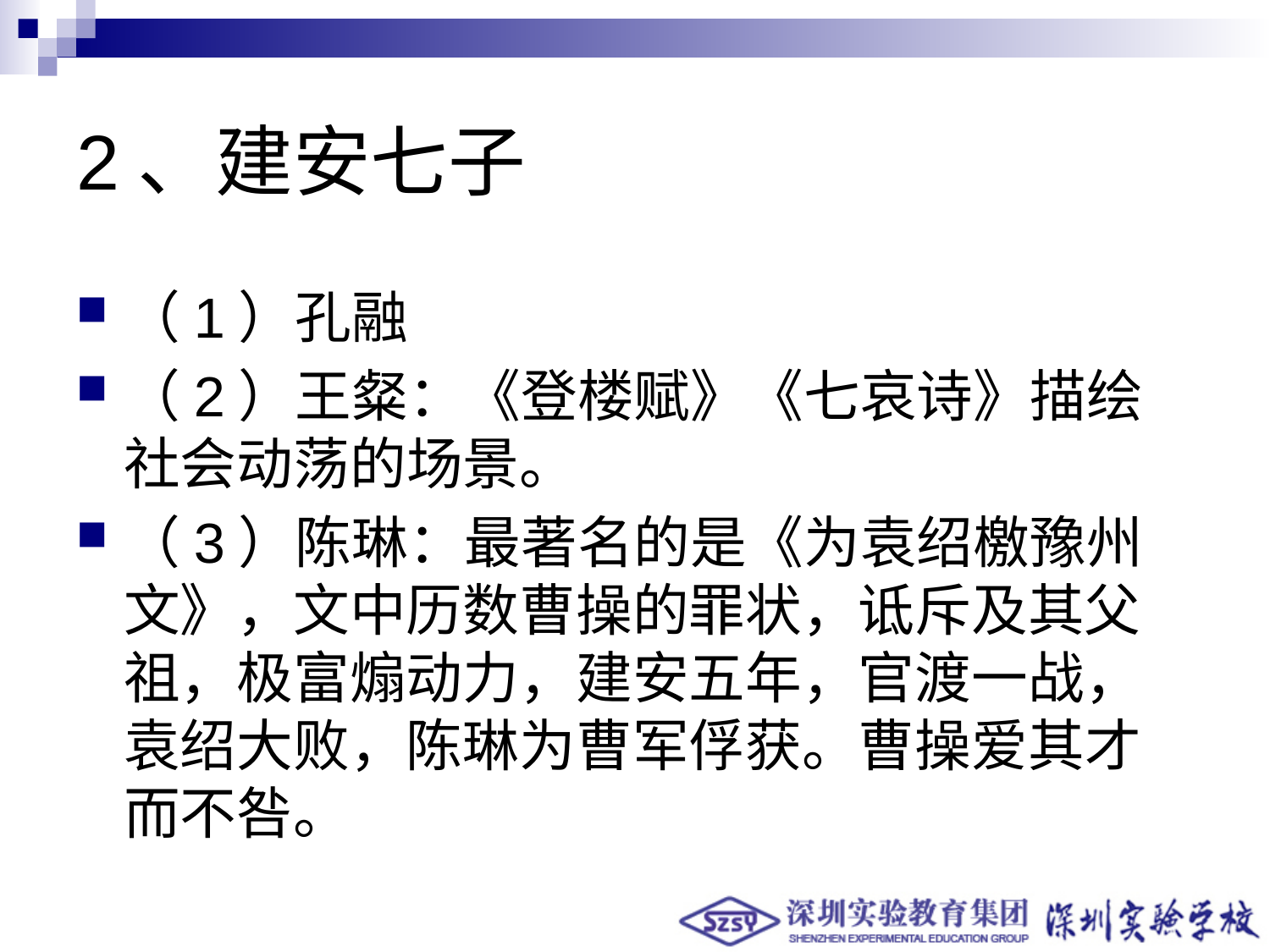

# 2、建安七子
（1）孔融
（2）王粲：《登楼赋》《七哀诗》描绘社会动荡的场景。
（3）陈琳：最著名的是《为袁绍檄豫州文》，文中历数曹操的罪状，诋斥及其父祖，极富煽动力，建安五年，官渡一战，袁绍大败，陈琳为曹军俘获。曹操爱其才而不咎。